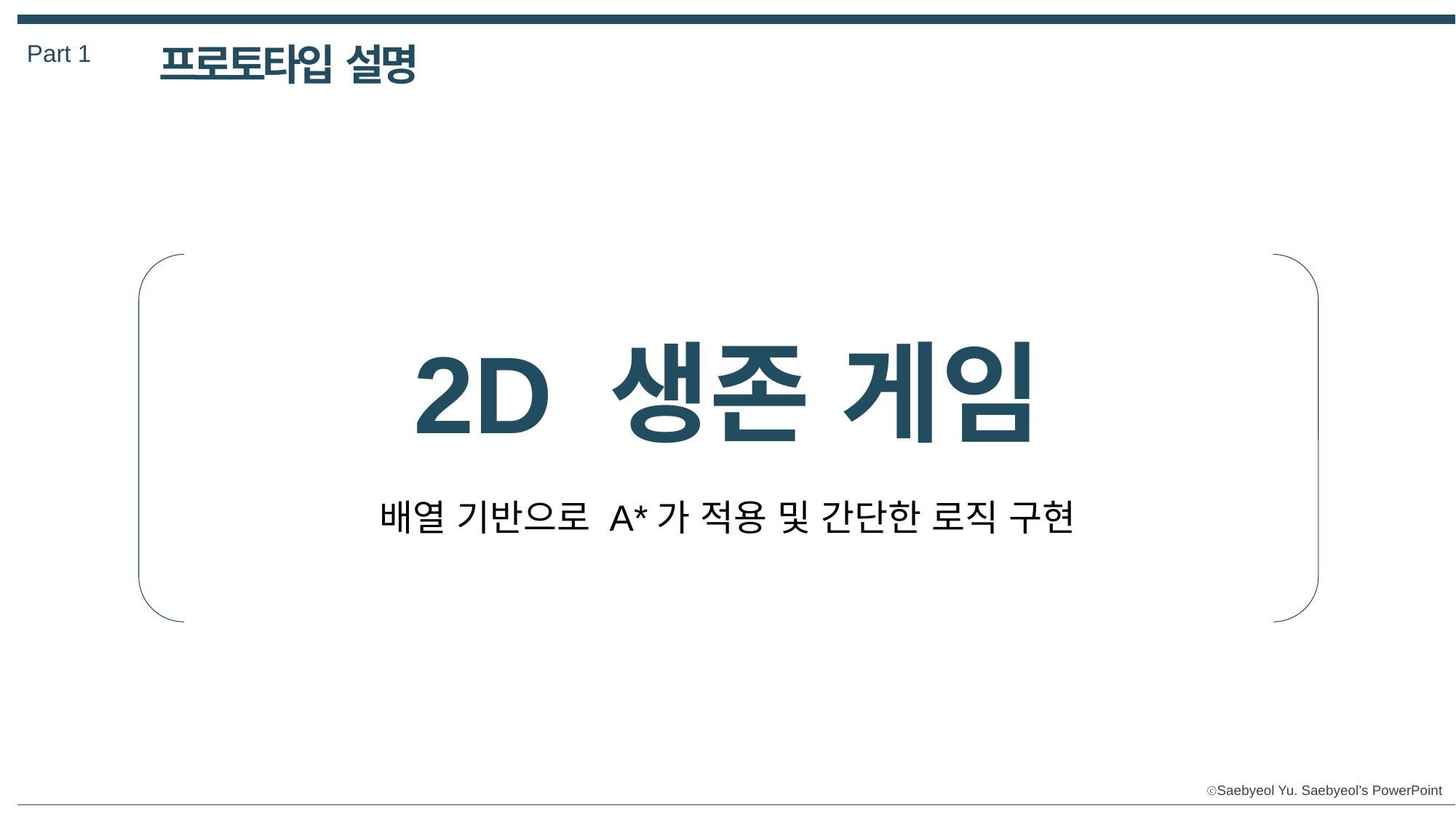

Part 1
프로토타입  설명

2D 생존 게임
배열 기반으로 A*가 적용 및 간단한 로직 구현